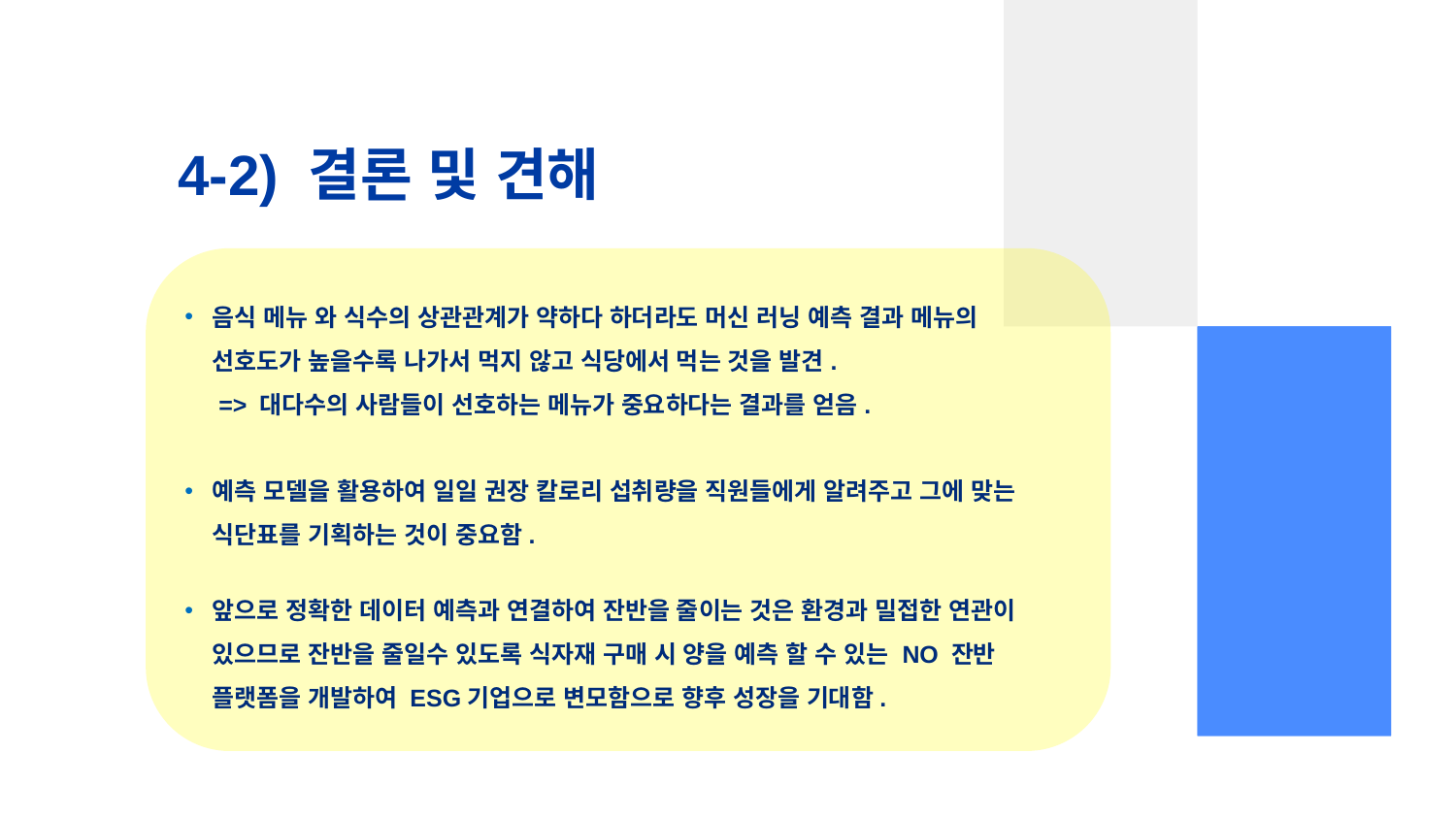

# 4-2) 결론 및 견해
음식 메뉴 와 식수의 상관관계가 약하다 하더라도 머신 러닝 예측 결과 메뉴의 선호도가 높을수록 나가서 먹지 않고 식당에서 먹는 것을 발견.
     => 대다수의 사람들이 선호하는 메뉴가 중요하다는 결과를 얻음.

예측 모델을 활용하여 일일 권장 칼로리 섭취량을 직원들에게 알려주고 그에 맞는 식단표를 기획하는 것이 중요함.
앞으로 정확한 데이터 예측과 연결하여 잔반을 줄이는 것은 환경과 밀접한 연관이 있으므로 잔반을 줄일수 있도록 식자재 구매 시 양을 예측 할 수 있는 NO 잔반 플랫폼을 개발하여 ESG기업으로 변모함으로 향후 성장을 기대함.